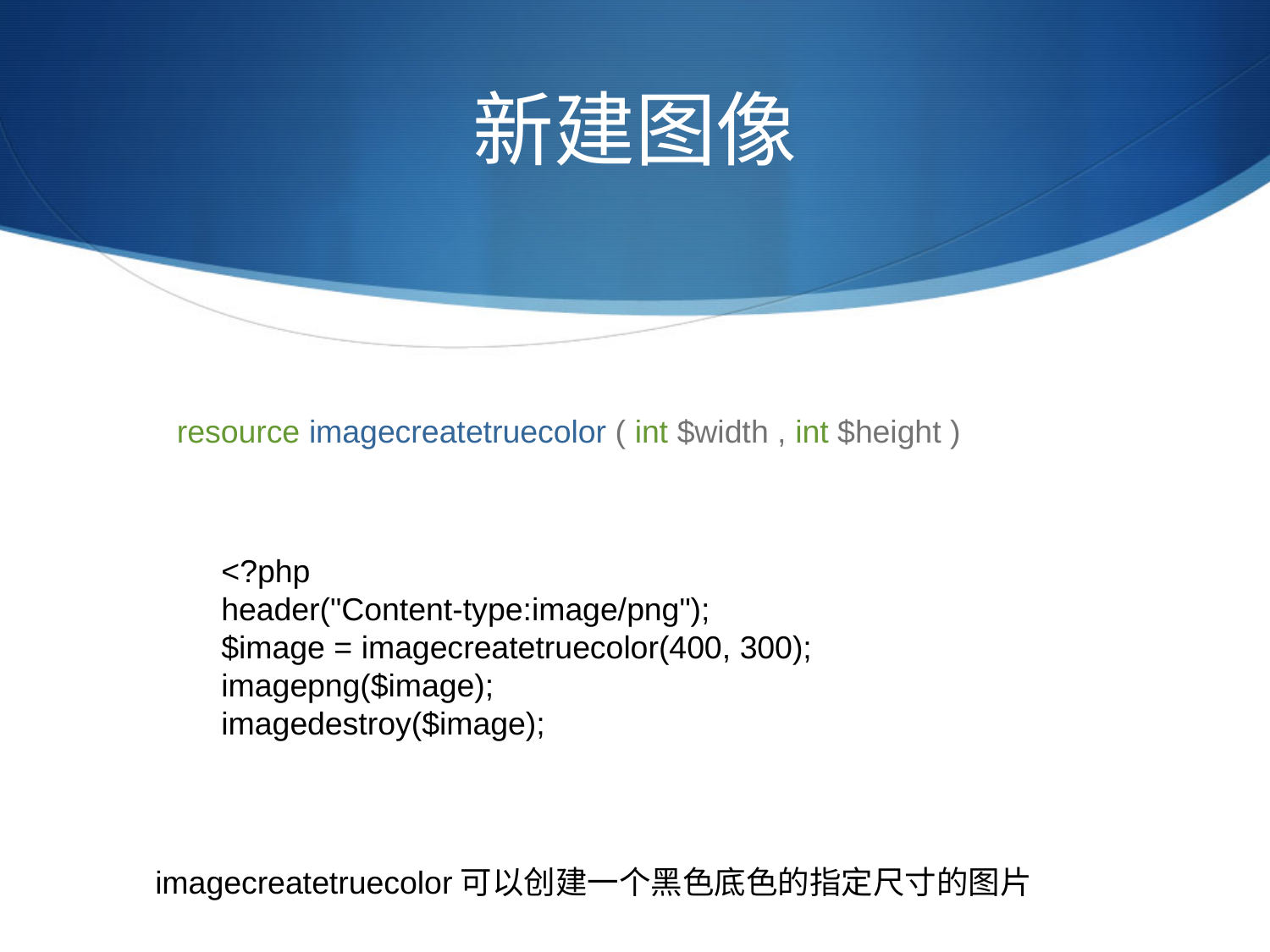

# 新建图像
resource imagecreatetruecolor ( int $width , int $height )
<?php
header("Content-type:image/png");
$image = imagecreatetruecolor(400, 300);
imagepng($image);
imagedestroy($image);
imagecreatetruecolor可以创建一个黑色底色的指定尺寸的图片